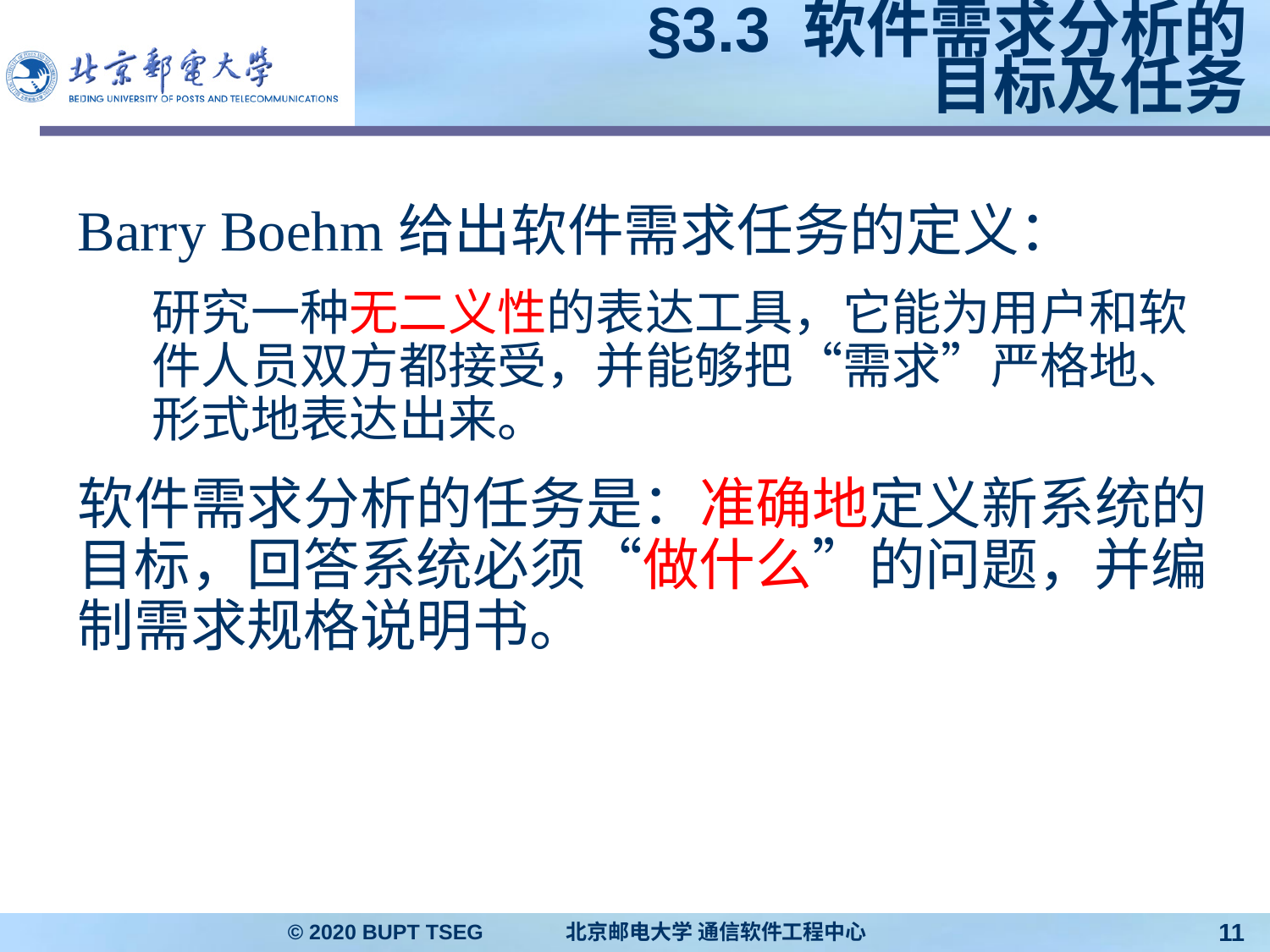

# §3.3 软件需求分析的 目标及任务
Barry Boehm给出软件需求任务的定义：
研究一种无二义性的表达工具，它能为用户和软件人员双方都接受，并能够把“需求”严格地、形式地表达出来。
软件需求分析的任务是：准确地定义新系统的目标，回答系统必须“做什么”的问题，并编制需求规格说明书。

© 2020 BUPT TSEG             北京邮电大学 通信软件工程中心